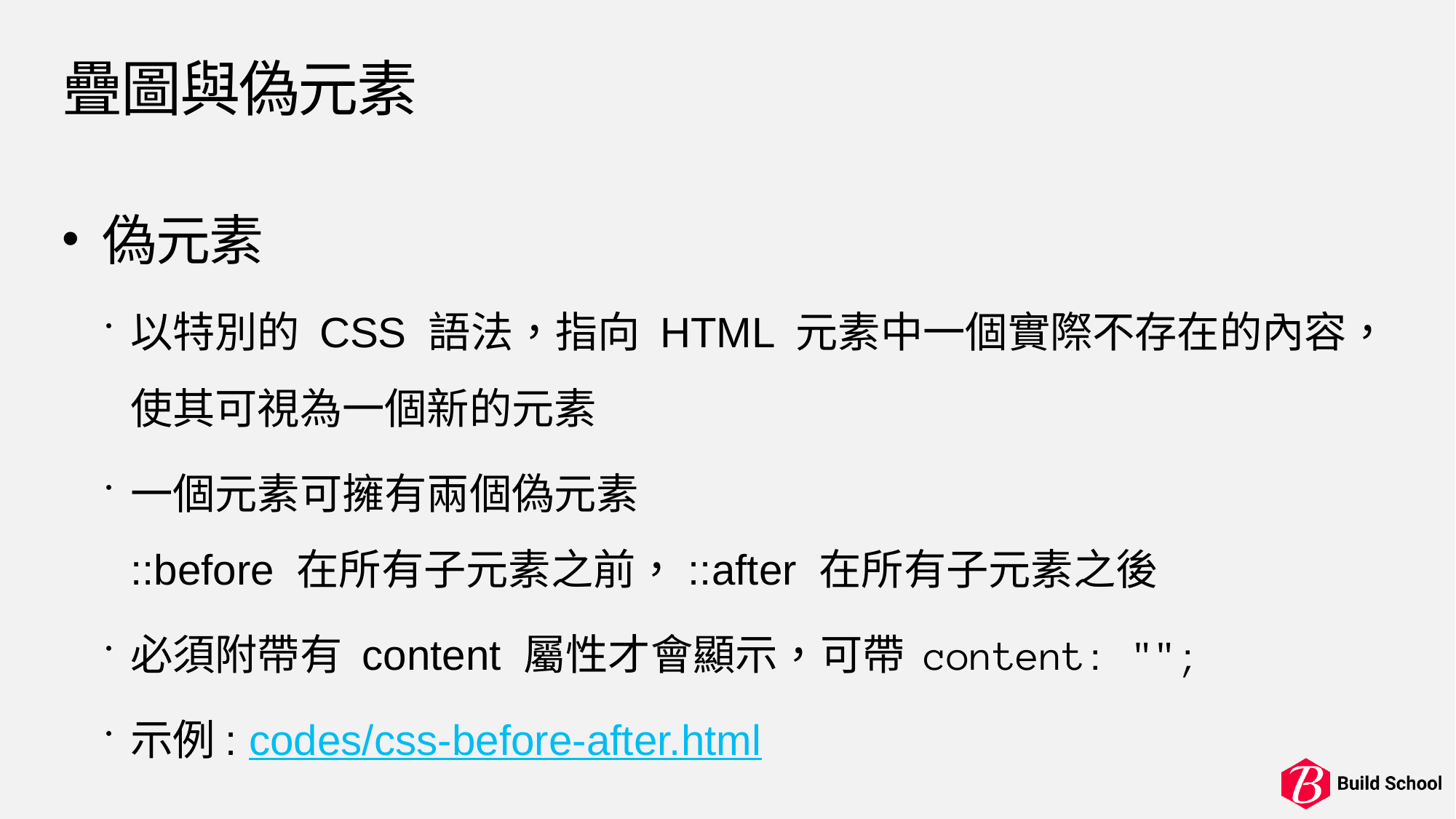

# 疊圖與偽元素
偽元素
以特別的 CSS 語法，指向 HTML 元素中一個實際不存在的內容，使其可視為一個新的元素
一個元素可擁有兩個偽元素
::before 在所有子元素之前，::after 在所有子元素之後
必須附帶有 content 屬性才會顯示，可帶 content: "";
示例: codes/css-before-after.html